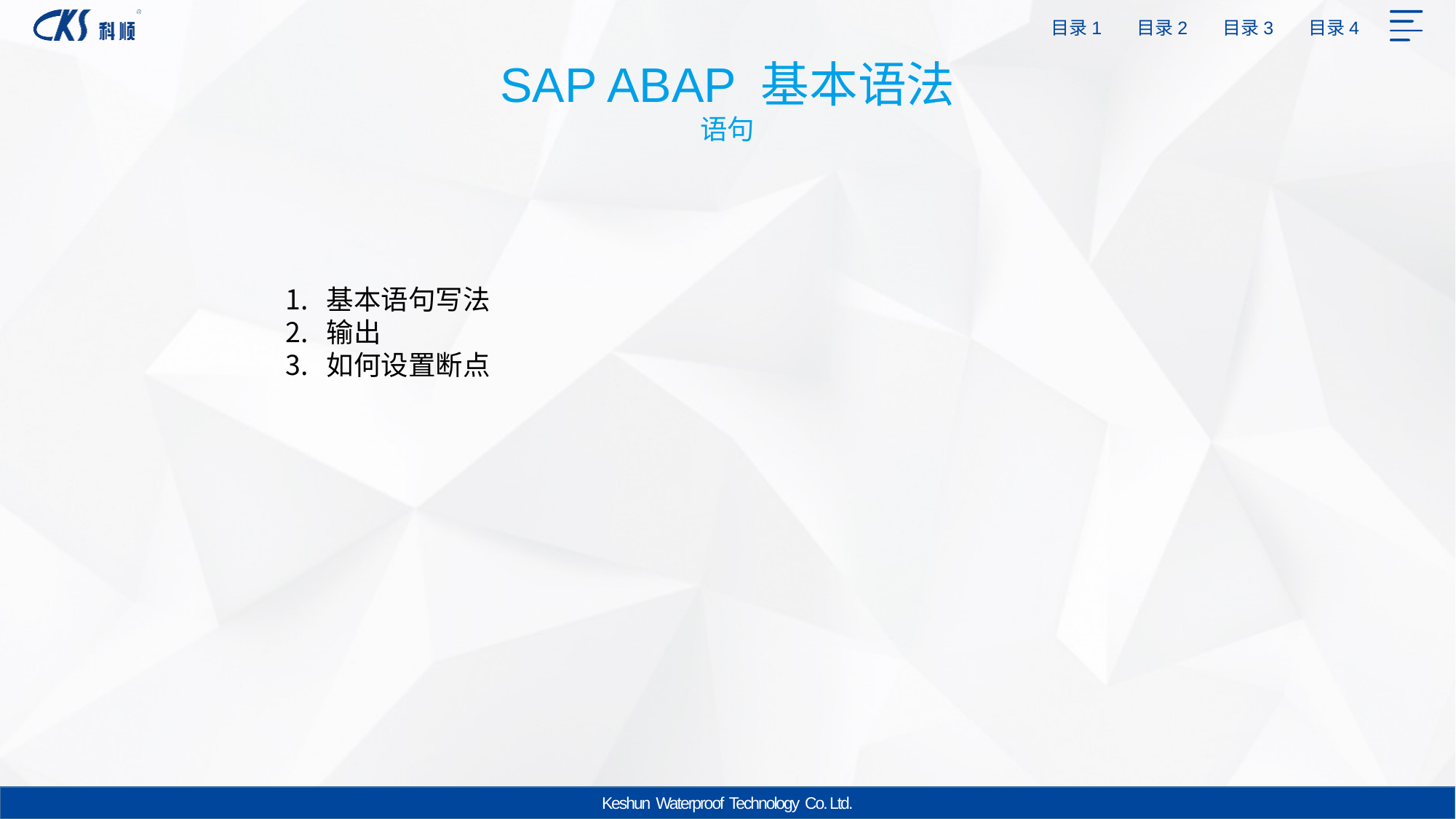

SAP ABAP 基本语法
语句
基本语句写法
输出
如何设置断点

Keshun  Waterproof  Technology  Co. Ltd.